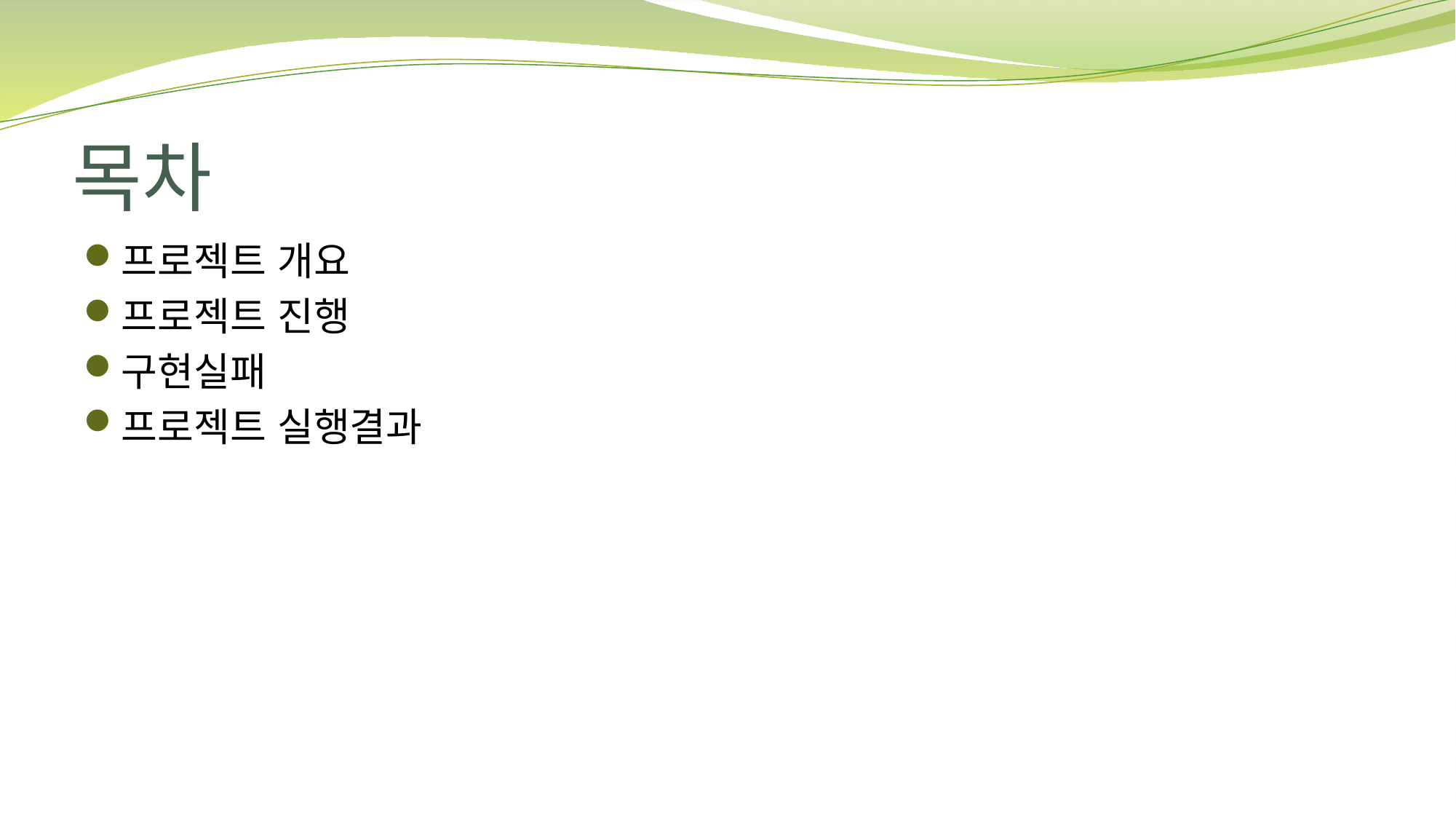

# 목차
프로젝트 개요
프로젝트 진행
구현실패
프로젝트 실행결과